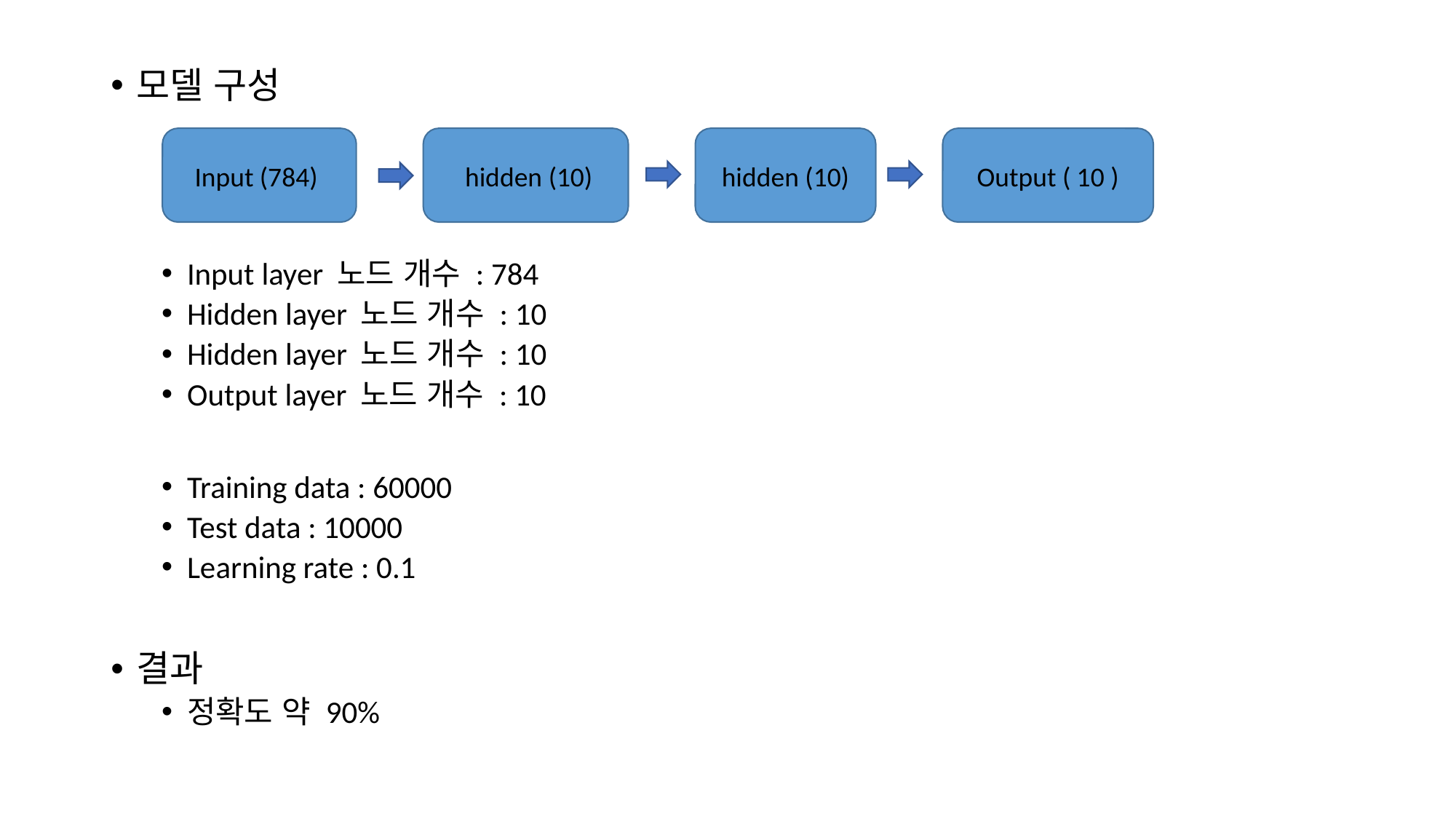

모델 구성

Input layer 노드 개수 : 784
Hidden layer 노드 개수 : 10
Hidden layer 노드 개수 : 10
Output layer 노드 개수 : 10

Training data : 60000
Test data : 10000
Learning rate : 0.1

결과
정확도 약 90%

Input (784)

 hidden (10)

hidden (10)

Output ( 10 )